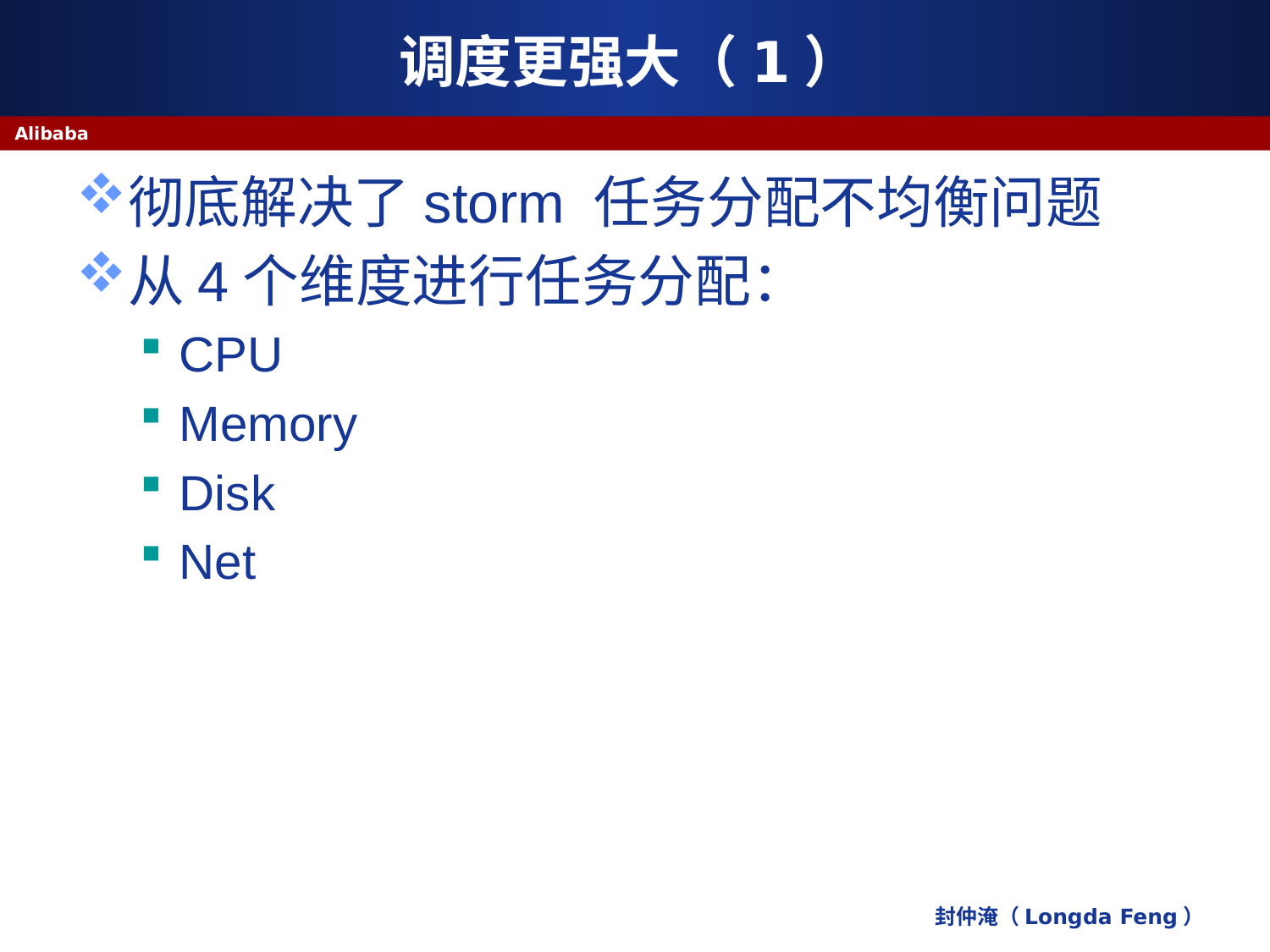

# 调度更强大（1）
Alibaba
彻底解决了storm 任务分配不均衡问题
从4个维度进行任务分配：
CPU
Memory
Disk
Net
封仲淹（Longda Feng）